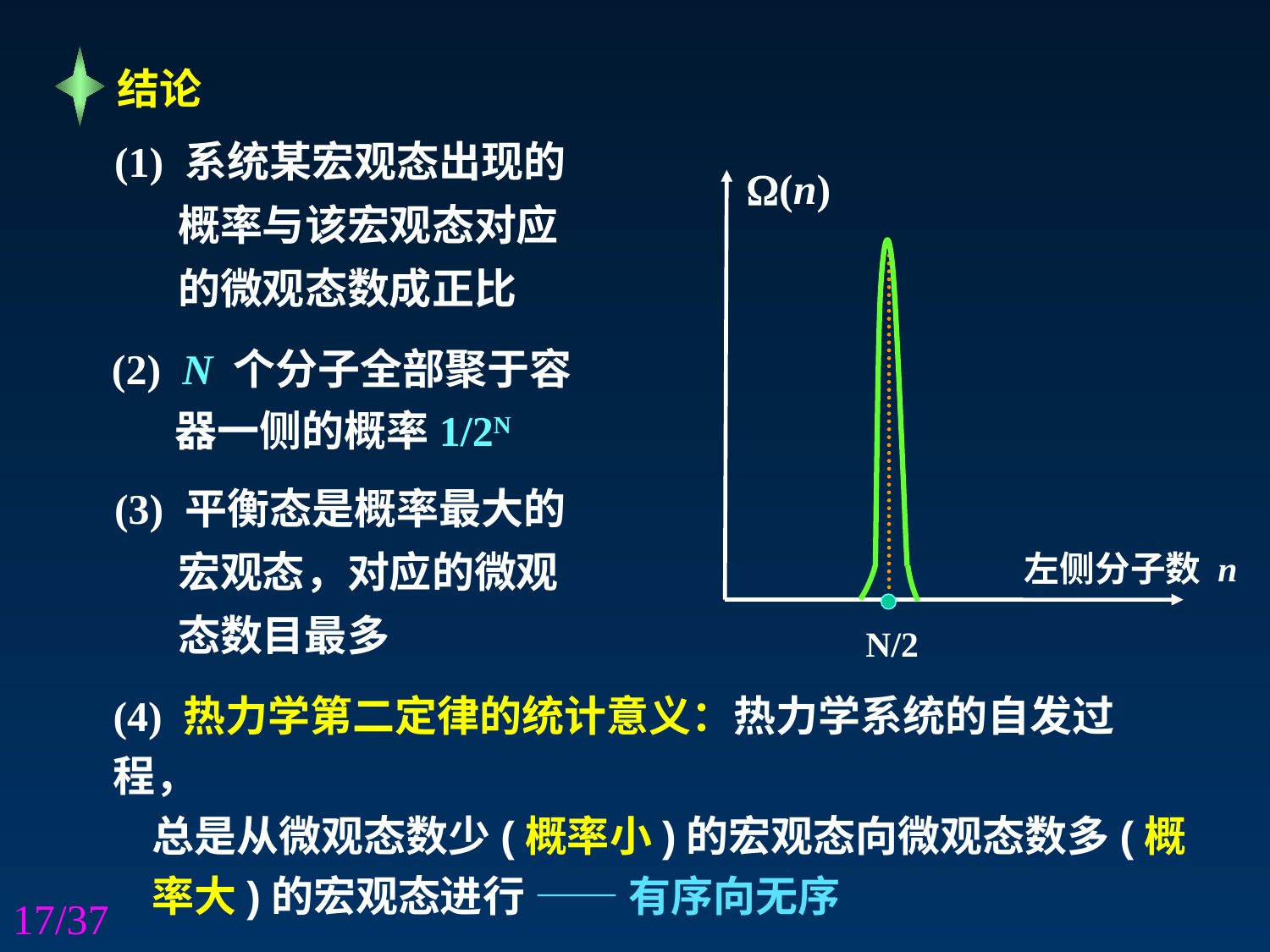

结论
(1) 系统某宏观态出现的概率与该宏观态对应的微观态数成正比
Ω(n)

(2)  N 个分子全部聚于容器一侧的概率1/2N
(3) 平衡态是概率最大的宏观态，对应的微观态数目最多
左侧分子数 n

N/2
(4) 热力学第二定律的统计意义：热力学系统的自发过程，
   总是从微观态数少(概率小)的宏观态向微观态数多(概
   率大)的宏观态进行 —— 有序向无序
17/37